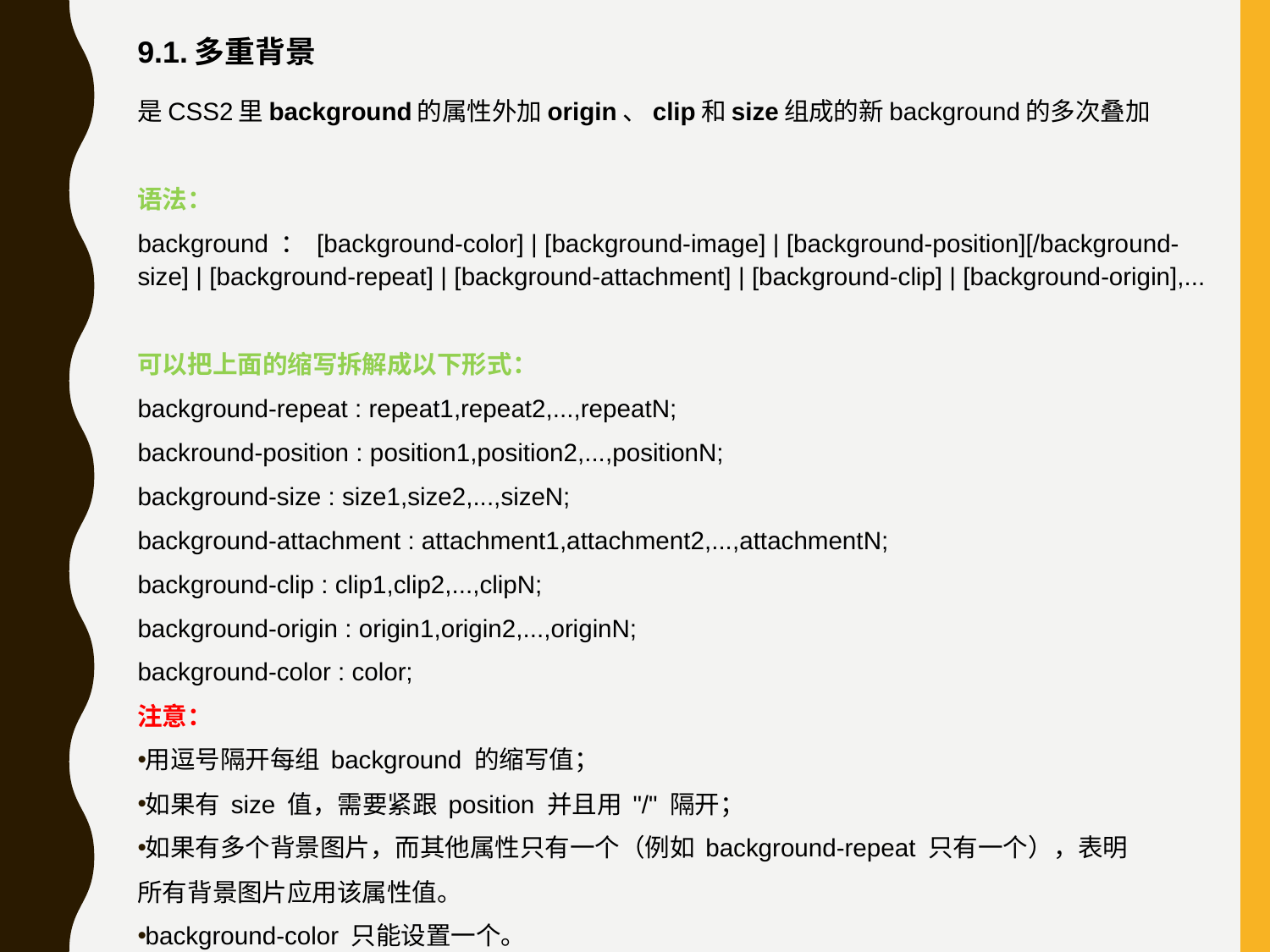

9.1.多重背景
是CSS2里background的属性外加origin、clip和size组成的新background的多次叠加

语法：
background ： [background-color] | [background-image] | [background-position][/background-size] | [background-repeat] | [background-attachment] | [background-clip] | [background-origin],...

可以把上面的缩写拆解成以下形式：
background-repeat : repeat1,repeat2,...,repeatN;
backround-position : position1,position2,...,positionN;
background-size : size1,size2,...,sizeN;
background-attachment : attachment1,attachment2,...,attachmentN;
background-clip : clip1,clip2,...,clipN;
background-origin : origin1,origin2,...,originN;
background-color : color;
注意：
用逗号隔开每组 background 的缩写值；
如果有 size 值，需要紧跟 position 并且用 "/" 隔开；
如果有多个背景图片，而其他属性只有一个（例如 background-repeat 只有一个），表明
所有背景图片应用该属性值。
background-color 只能设置一个。